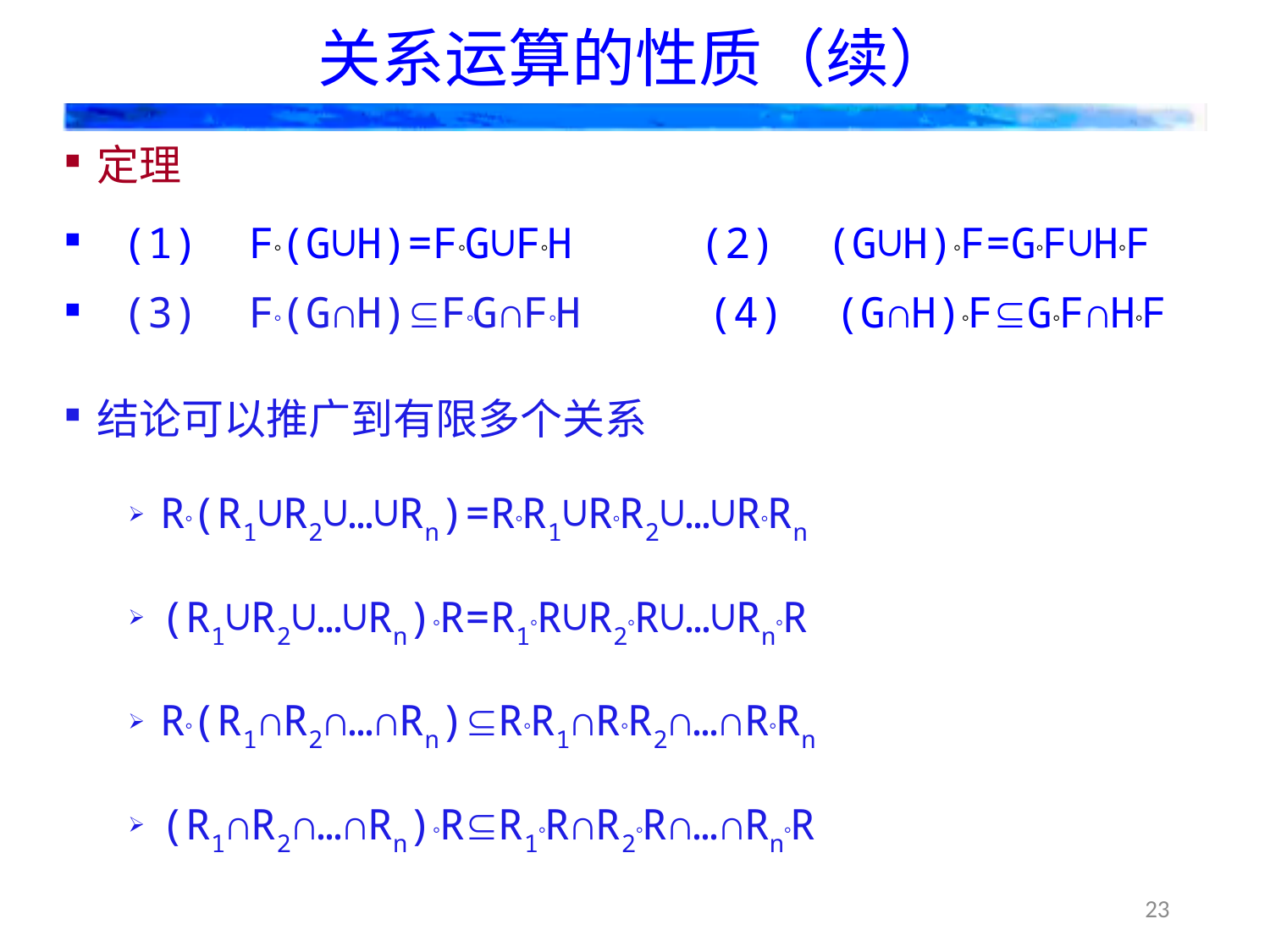

# 关系运算的性质（续）
定理
 (1)  F°(G∪H)=F°G∪F°H     (2)  (G∪H)°F=G°F∪H°F
 (3)  F°(G∩H)⊆F°G∩F°H     (4)  (G∩H)°F⊆G°F∩H°F
结论可以推广到有限多个关系
R°(R1∪R2∪…∪Rn)=R°R1∪R°R2∪…∪R°Rn
(R1∪R2∪…∪Rn)°R=R1°R∪R2°R∪…∪Rn°R
R°(R1∩R2∩…∩Rn)⊆R°R1∩R°R2∩…∩R°Rn
(R1∩R2∩…∩Rn)°R⊆R1°R∩R2°R∩…∩Rn°R
23